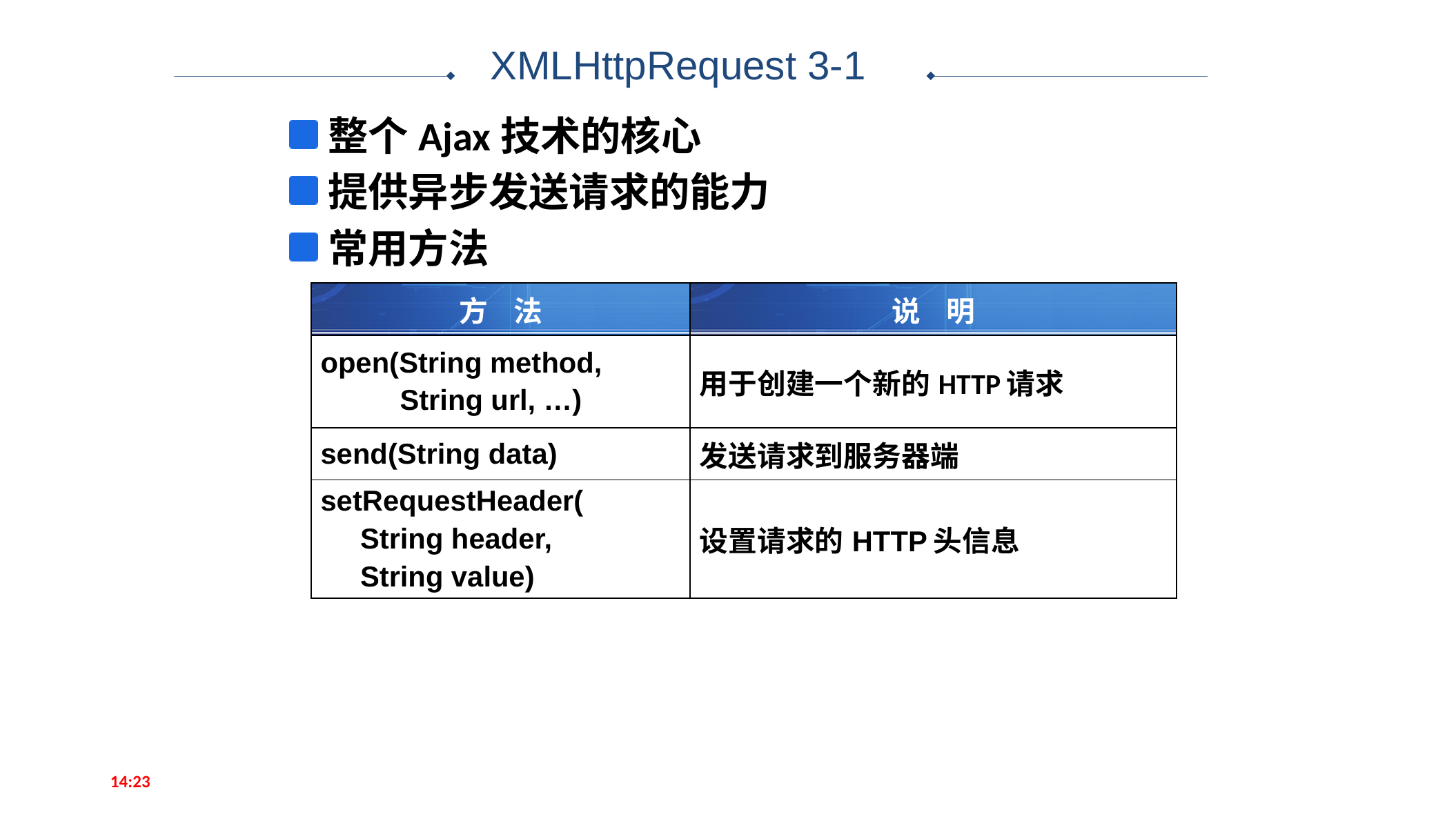

XMLHttpRequest 3-1
整个Ajax技术的核心
提供异步发送请求的能力
常用方法
| 方 法 | 说 明 |
| --- | --- |
| open(String method, String url, …) | 用于创建一个新的HTTP请求 |
| send(String data) | 发送请求到服务器端 |
| setRequestHeader( String header, String value) | 设置请求的HTTP头信息 |
14:23